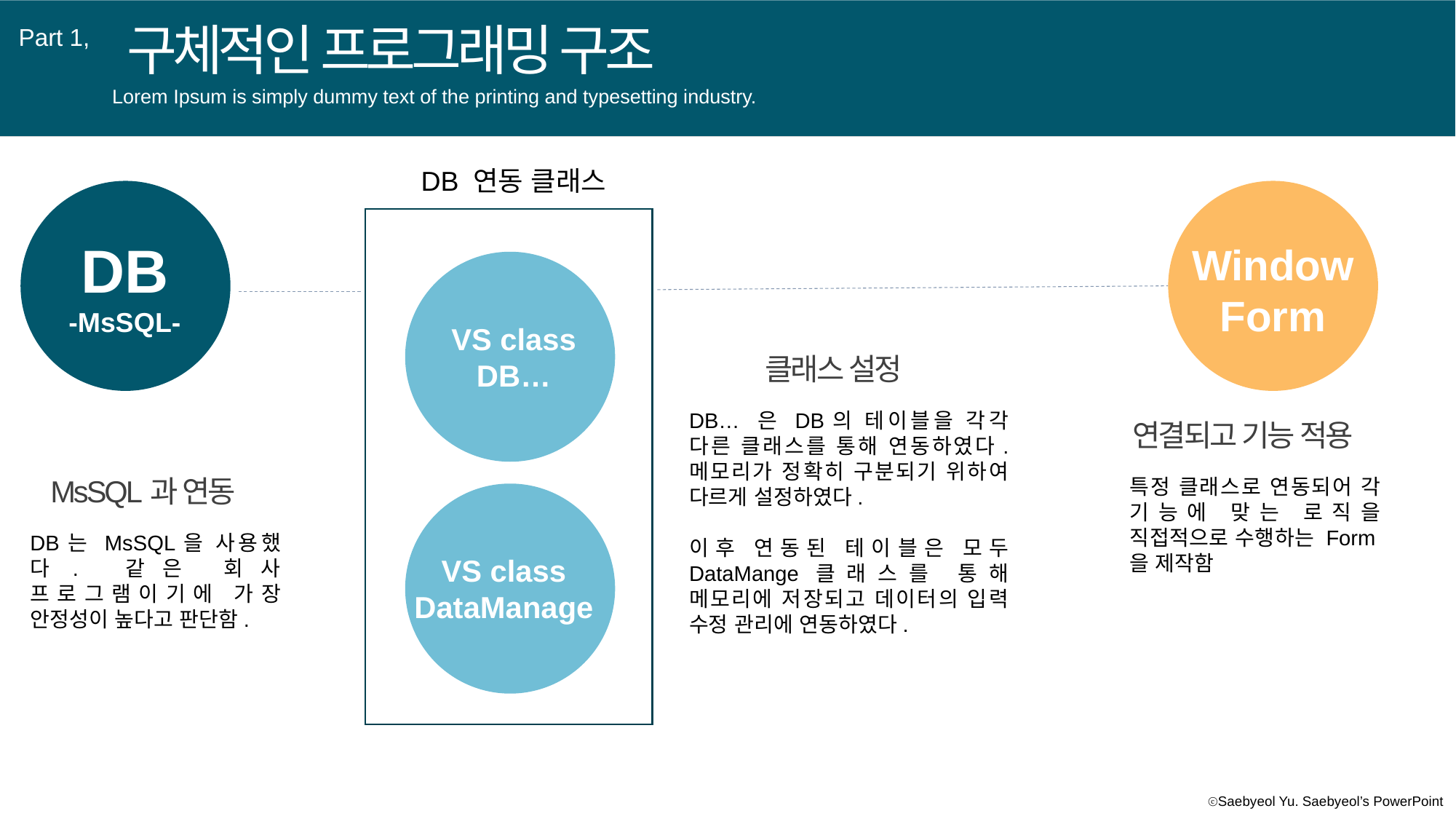

구체적인 프로그래밍 구조
Part 1,
Lorem Ipsum is simply dummy text of the printing and typesetting industry.
DB 연동 클래스

DB
-MsSQL-
Window
Form

VS class
DB…
클래스 설정
DB… 은 DB의 테이블을 각각 다른 클래스를 통해 연동하였다. 메모리가 정확히 구분되기 위하여 다르게 설정하였다.

이후 연동된 테이블은 모두 DataMange클래스를 통해 메모리에 저장되고 데이터의 입력 수정 관리에 연동하였다.
연결되고 기능 적용
특정 클래스로 연동되어 각 기능에 맞는 로직을 직접적으로 수행하는 Form을 제작함
MsSQL과 연동
DB는 MsSQL을 사용했다. 같은 회사 프로그램이기에 가장 안정성이 높다고 판단함.

VS class
DataManage